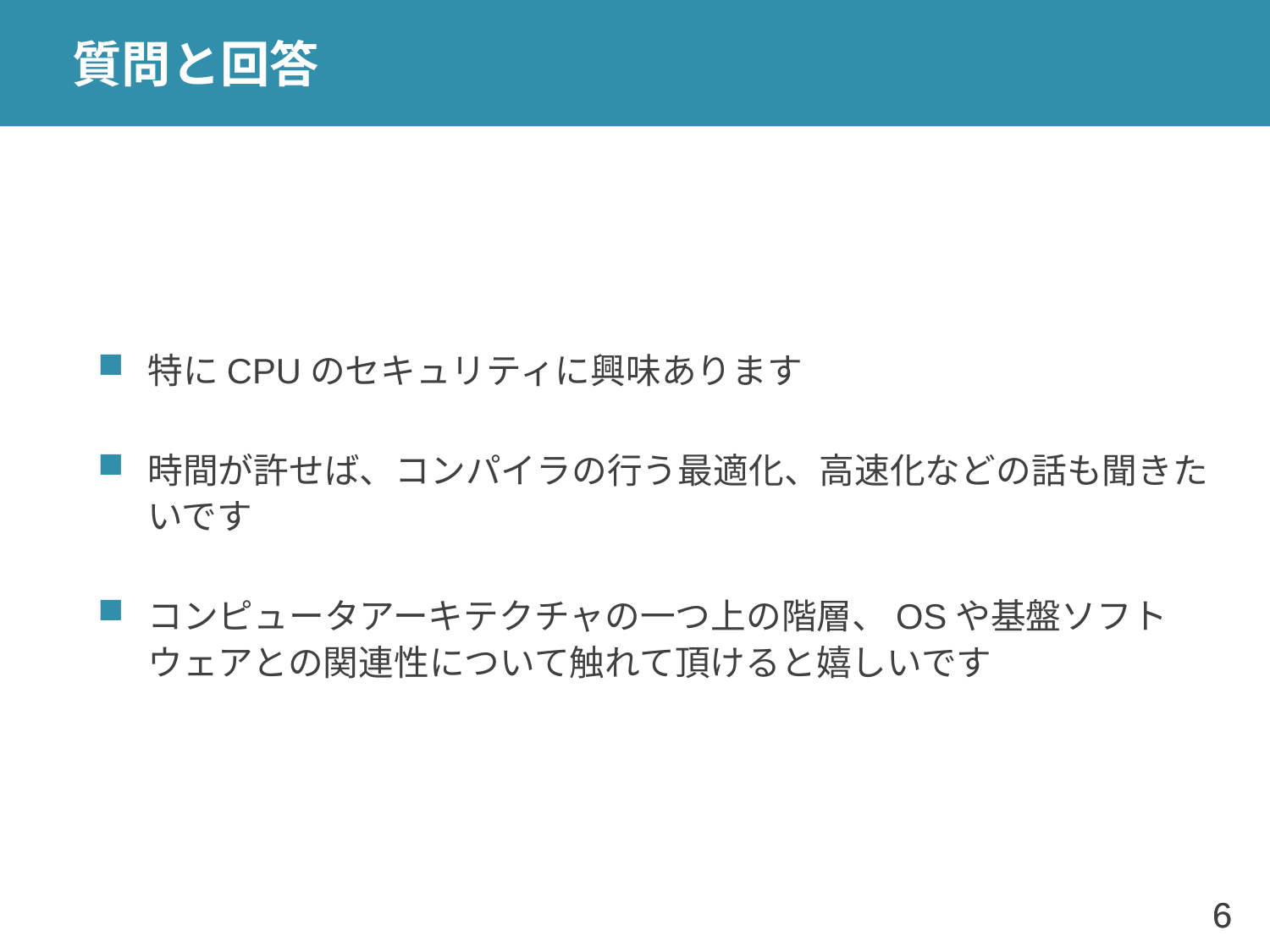

# 質問と回答
特にCPUのセキュリティに興味あります
時間が許せば、コンパイラの行う最適化、高速化などの話も聞きたいです
コンピュータアーキテクチャの一つ上の階層、OSや基盤ソフトウェアとの関連性について触れて頂けると嬉しいです